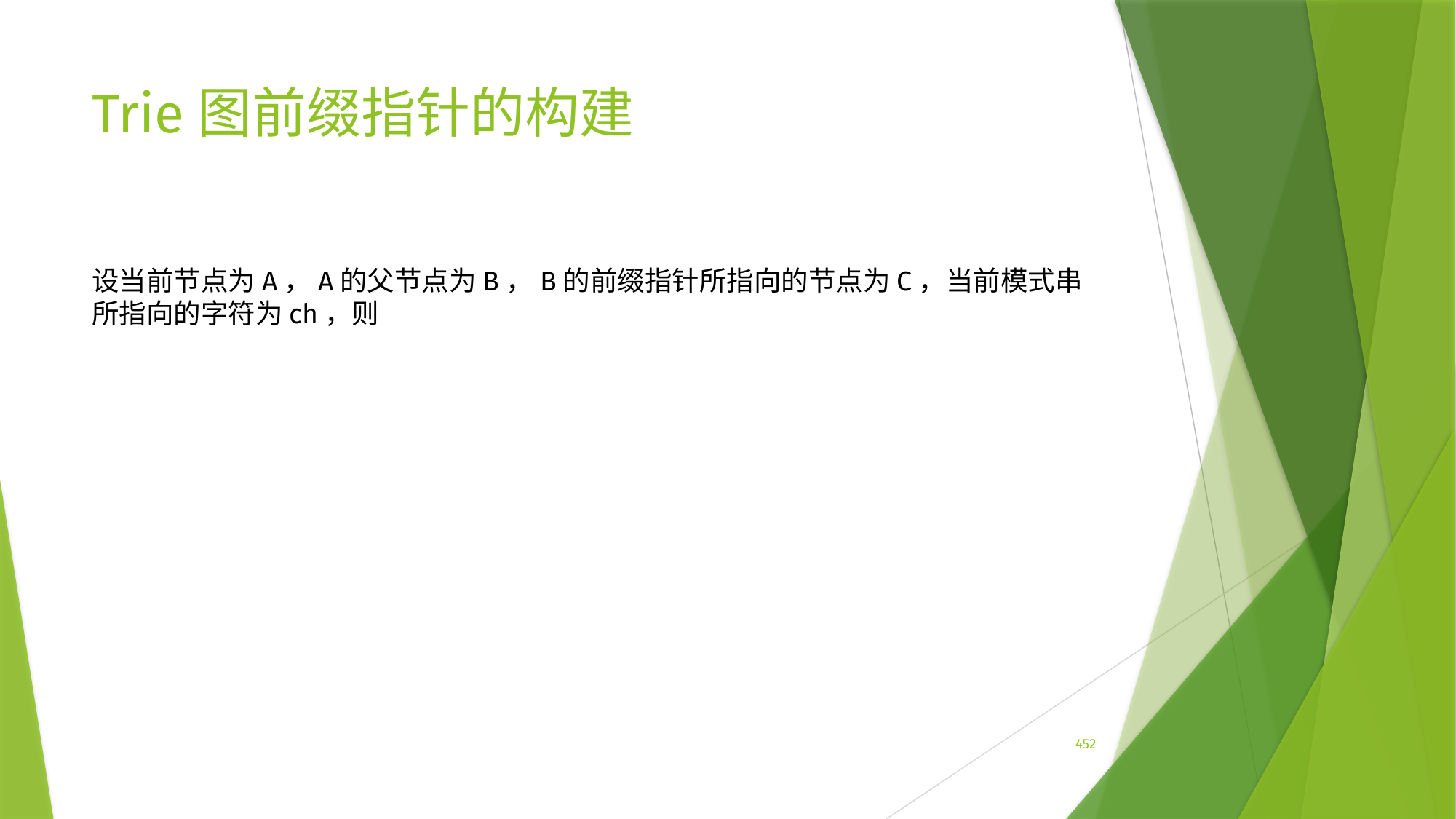

# Trie图前缀指针的构建
设当前节点为A，A的父节点为B，B的前缀指针所指向的节点为C，当前模式串所指向的字符为ch，则

452